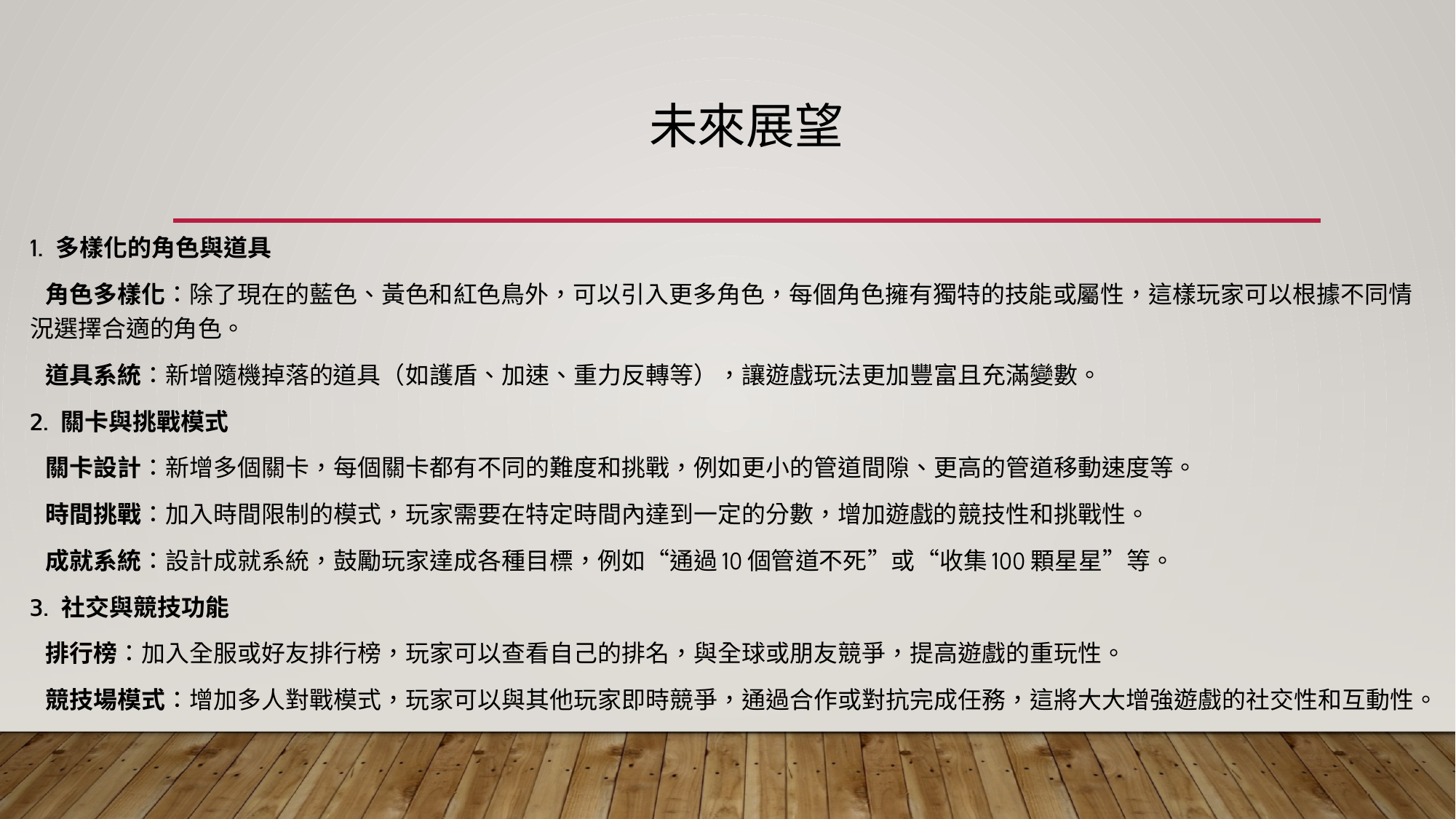

# 未來展望
1. 多樣化的角色與道具
  角色多樣化：除了現在的藍色、黃色和紅色鳥外，可以引入更多角色，每個角色擁有獨特的技能或屬性，這樣玩家可以根據不同情   況選擇合適的角色。
  道具系統：新增隨機掉落的道具（如護盾、加速、重力反轉等），讓遊戲玩法更加豐富且充滿變數。
2. 關卡與挑戰模式
  關卡設計：新增多個關卡，每個關卡都有不同的難度和挑戰，例如更小的管道間隙、更高的管道移動速度等。
  時間挑戰：加入時間限制的模式，玩家需要在特定時間內達到一定的分數，增加遊戲的競技性和挑戰性。
  成就系統：設計成就系統，鼓勵玩家達成各種目標，例如“通過10個管道不死”或“收集100顆星星”等。
3. 社交與競技功能
  排行榜：加入全服或好友排行榜，玩家可以查看自己的排名，與全球或朋友競爭，提高遊戲的重玩性。
  競技場模式：增加多人對戰模式，玩家可以與其他玩家即時競爭，通過合作或對抗完成任務，這將大大增強遊戲的社交性和互動性。